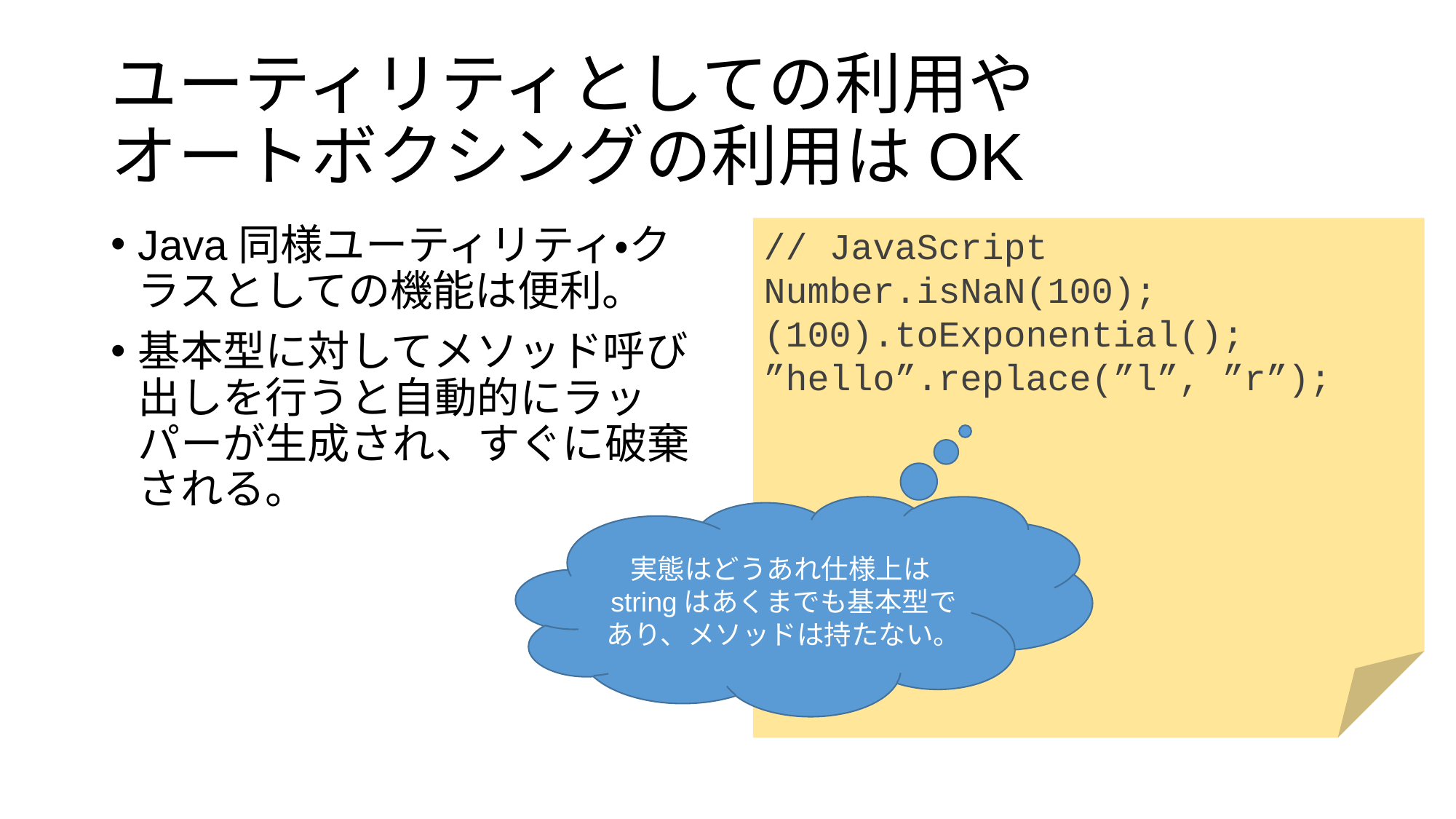

# ユーティリティとしての利用や オートボクシングの利用はOK
Java同様ユーティリティ・クラスとしての機能は便利。
基本型に対してメソッド呼び出しを行うと自動的にラッパーが生成され、すぐに破棄される。
// JavaScript
Number.isNaN(100);
(100).toExponential();
”hello”.replace(”l”, ”r”);

実態はどうあれ仕様上はstringはあくまでも基本型であり、メソッドは持たない。